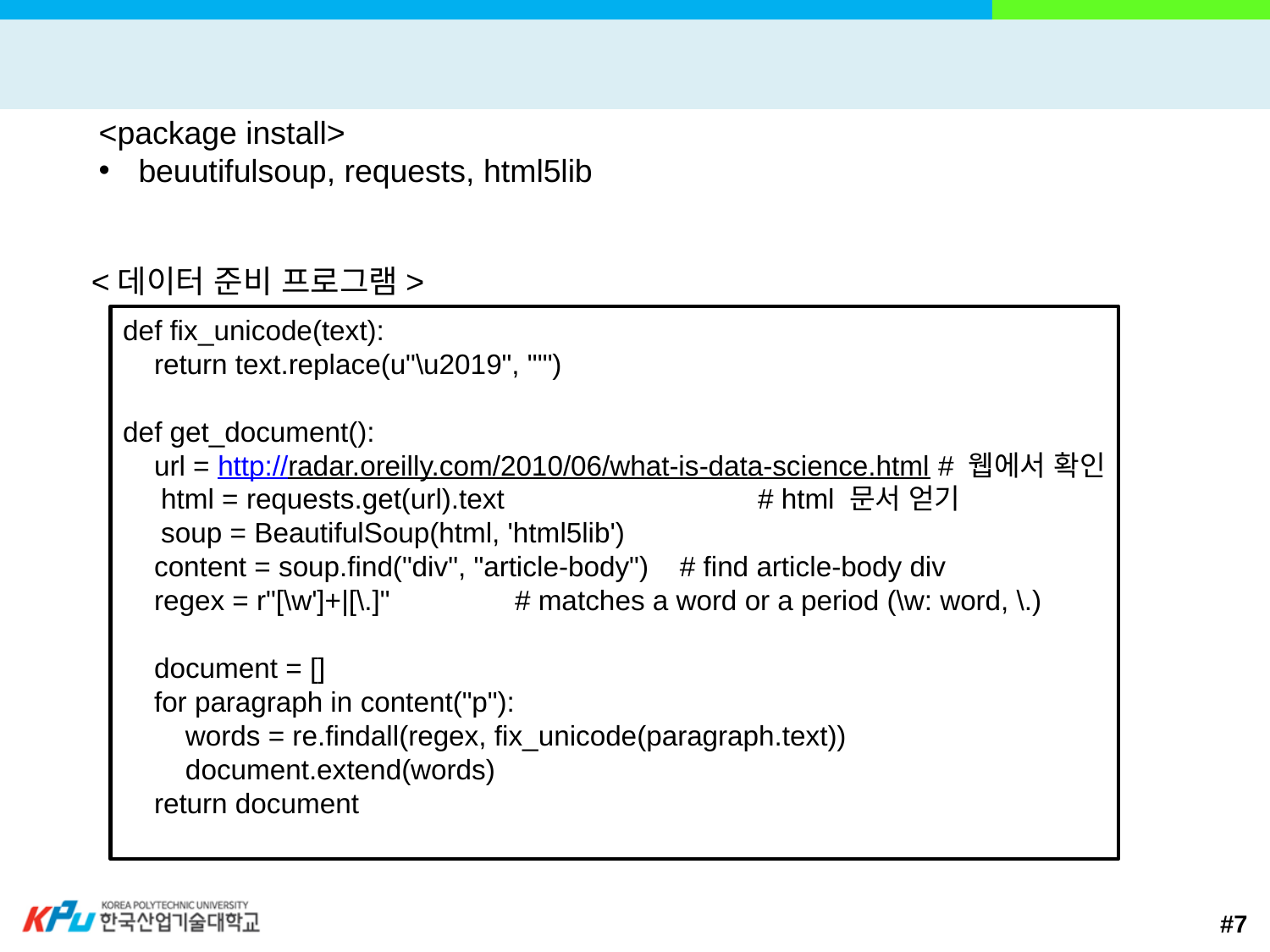

#
<package install>
beuutifulsoup, requests, html5lib

<데이터 준비 프로그램>
def fix_unicode(text):
    return text.replace(u"\u2019", "'")
def get_document():
    url = http://radar.oreilly.com/2010/06/what-is-data-science.html # 웹에서 확인
    html = requests.get(url).text 		# html 문서 얻기
    soup = BeautifulSoup(html, 'html5lib')
    content = soup.find("div", "article-body")    # find article-body div
    regex = r"[\w']+|[\.]"                # matches a word or a period (\w: word, \.)
    document = []
    for paragraph in content("p"):
        words = re.findall(regex, fix_unicode(paragraph.text))
        document.extend(words)
    return document